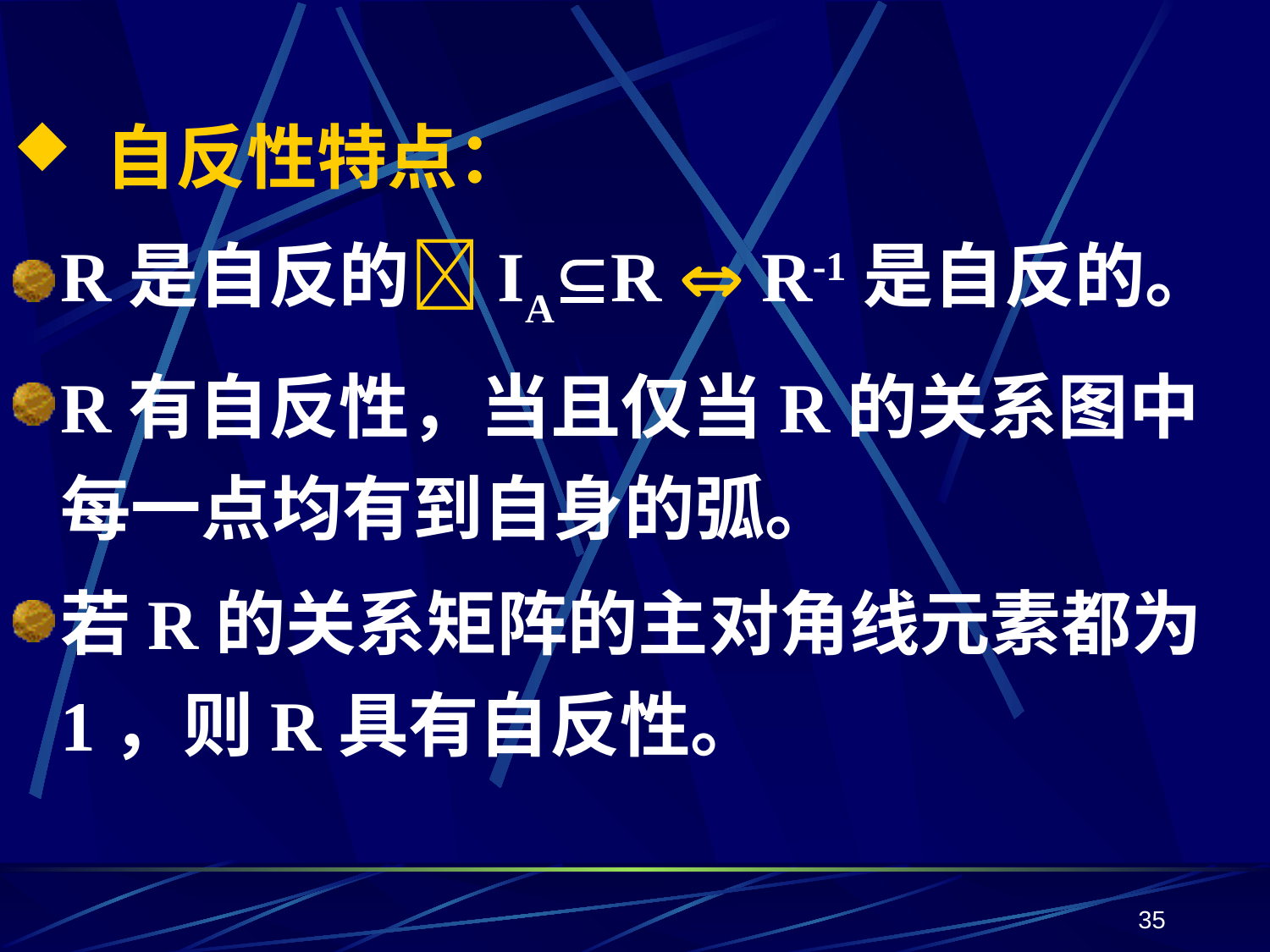

自反性特点：
R是自反的⇔IA⊆R ⇔ R-1是自反的。
R有自反性，当且仅当R的关系图中每一点均有到自身的弧。
若R的关系矩阵的主对角线元素都为1，则R具有自反性。
35